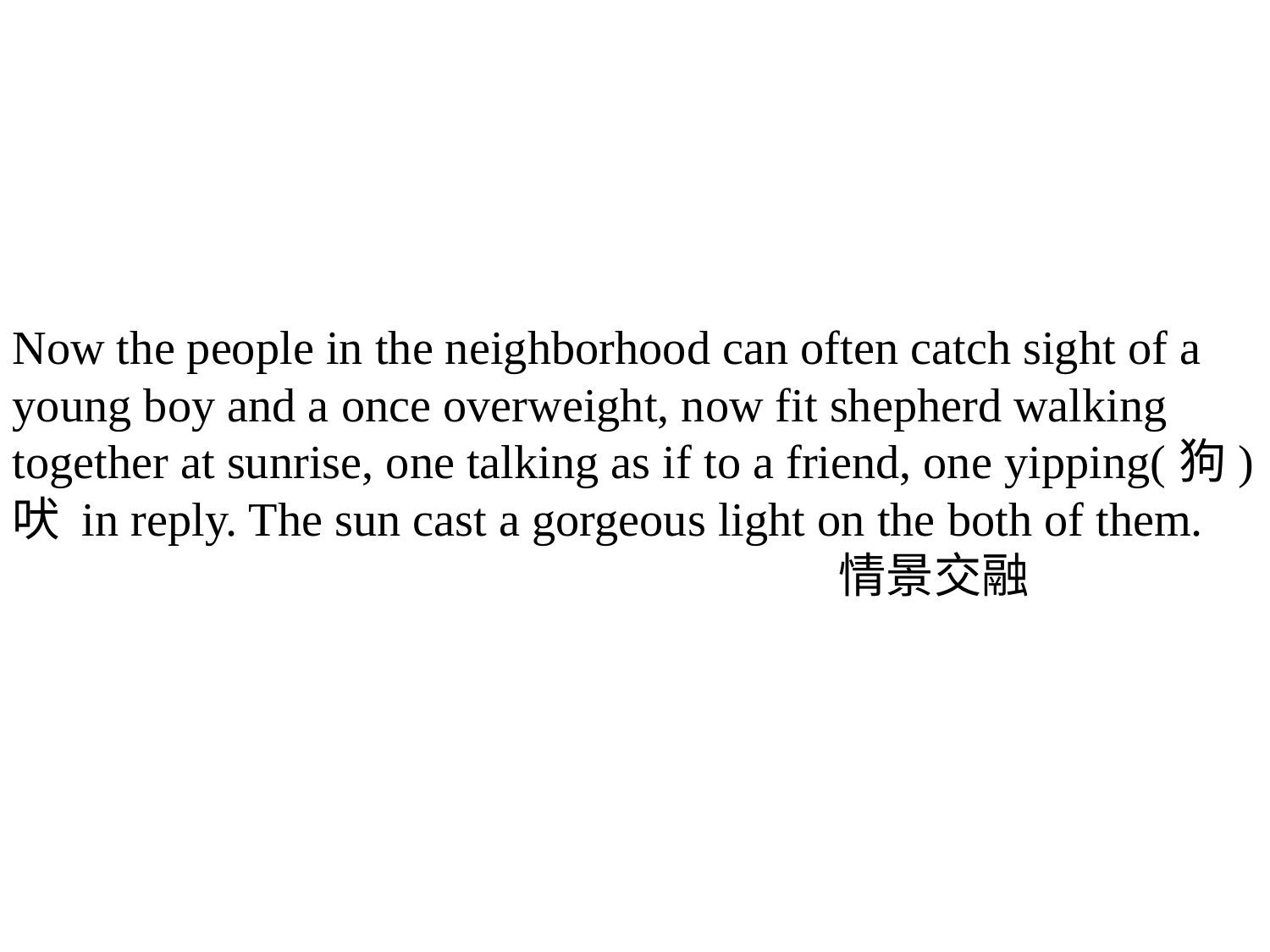

Now the people in the neighborhood can often catch sight of a young boy and a once overweight, now fit shepherd walking together at sunrise, one talking as if to a friend, one yipping(狗)吠 in reply. The sun cast a gorgeous light on the both of them.
                                                                             情景交融